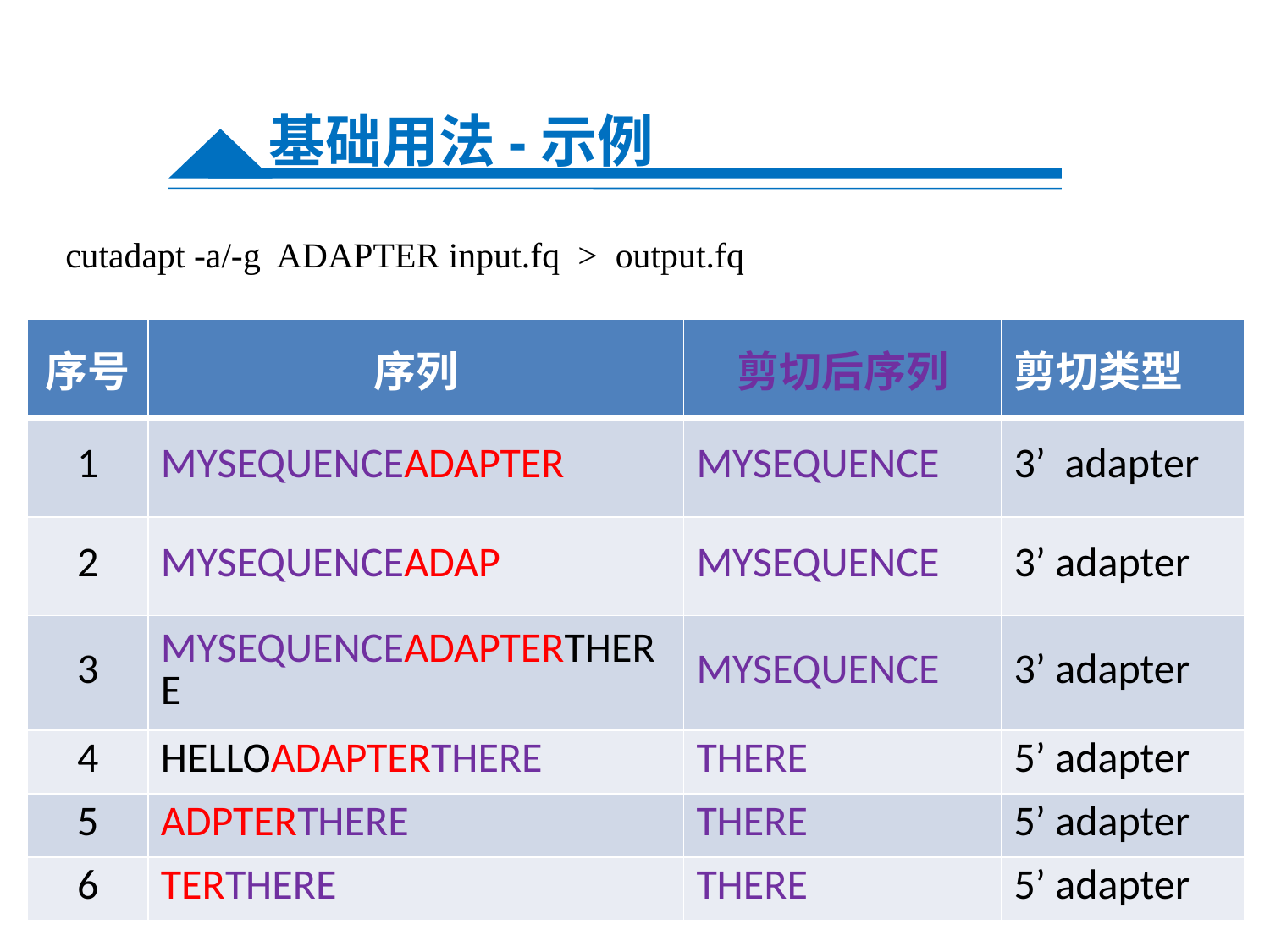

基础用法-示例

cutadapt -a/-g  ADAPTER input.fq  >  output.fq
| 序号 | 序列 | 剪切后序列 | 剪切类型 |
| --- | --- | --- | --- |
| 1 | MYSEQUENCEADAPTER | MYSEQUENCE | 3’ adapter |
| 2 | MYSEQUENCEADAP | MYSEQUENCE | 3’ adapter |
| 3 | MYSEQUENCEADAPTERTHERE | MYSEQUENCE | 3’ adapter |
| 4 | HELLOADAPTERTHERE | THERE | 5’ adapter |
| 5 | ADPTERTHERE | THERE | 5’ adapter |
| 6 | TERTHERE | THERE | 5’ adapter |